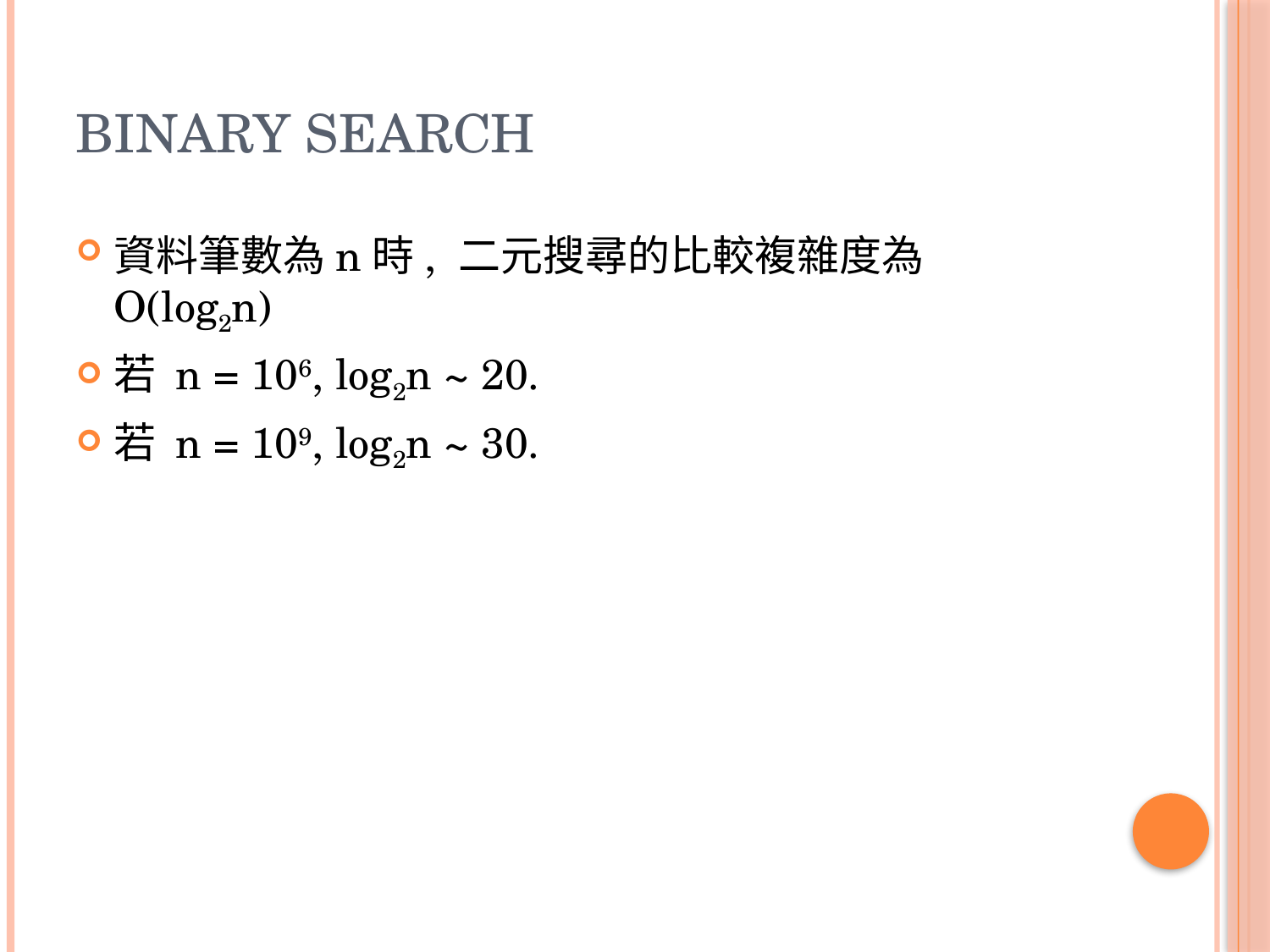

# Binary Search
資料筆數為n時, 二元搜尋的比較複雜度為O(log2n)
若 n = 106, log2n ~ 20.
若 n = 109, log2n ~ 30.